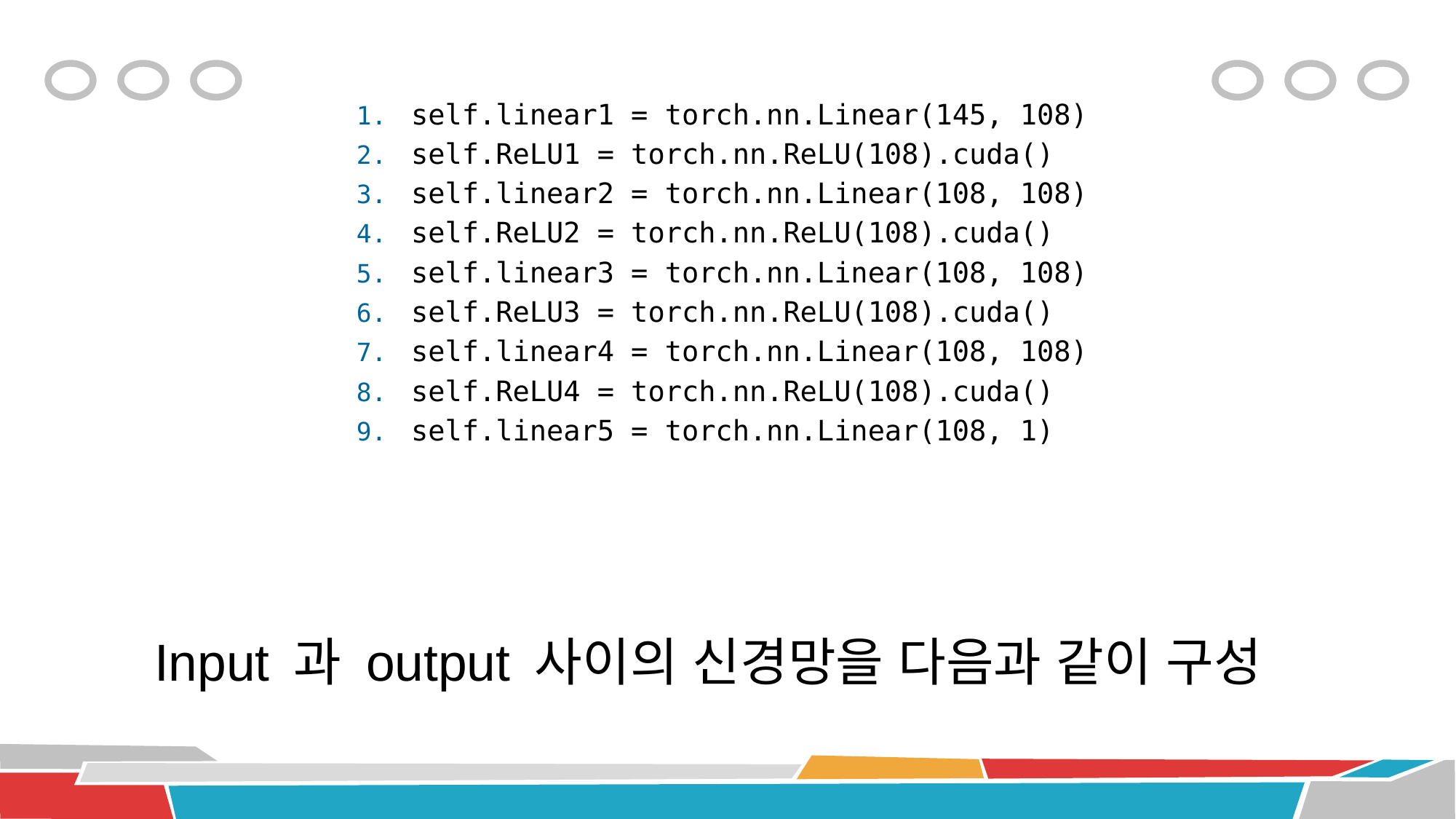

self.linear1 = torch.nn.Linear(145, 108)
self.ReLU1 = torch.nn.ReLU(108).cuda()
self.linear2 = torch.nn.Linear(108, 108)
self.ReLU2 = torch.nn.ReLU(108).cuda()
self.linear3 = torch.nn.Linear(108, 108)
self.ReLU3 = torch.nn.ReLU(108).cuda()
self.linear4 = torch.nn.Linear(108, 108)
self.ReLU4 = torch.nn.ReLU(108).cuda()
self.linear5 = torch.nn.Linear(108, 1)
# Input 과 output 사이의 신경망을 다음과 같이 구성